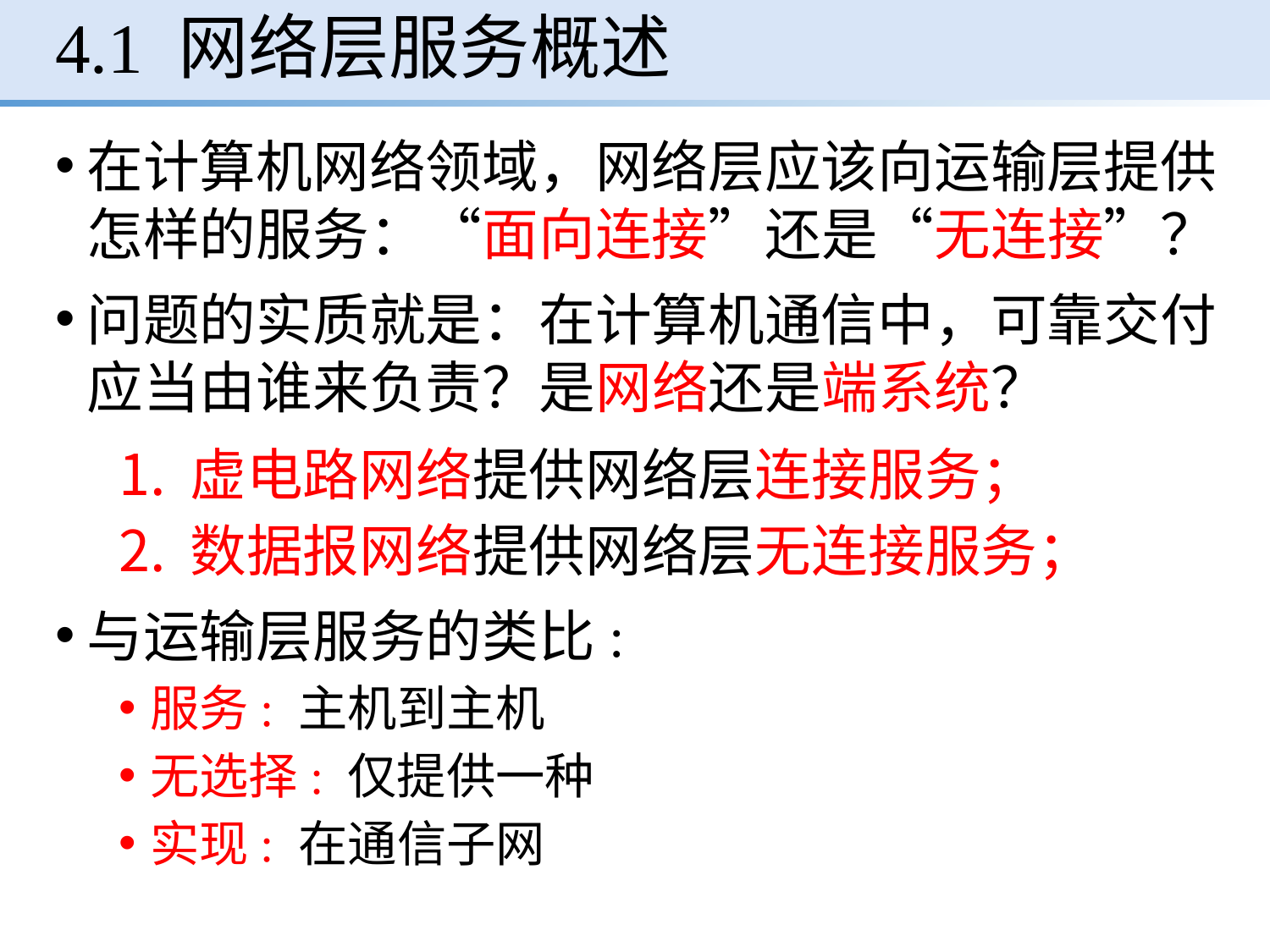

# 4.1 网络层服务概述
在计算机网络领域，网络层应该向运输层提供怎样的服务：“面向连接”还是“无连接”？
问题的实质就是：在计算机通信中，可靠交付应当由谁来负责？是网络还是端系统？
虚电路网络提供网络层连接服务；
数据报网络提供网络层无连接服务；
与运输层服务的类比:
服务: 主机到主机
无选择: 仅提供一种
实现: 在通信子网